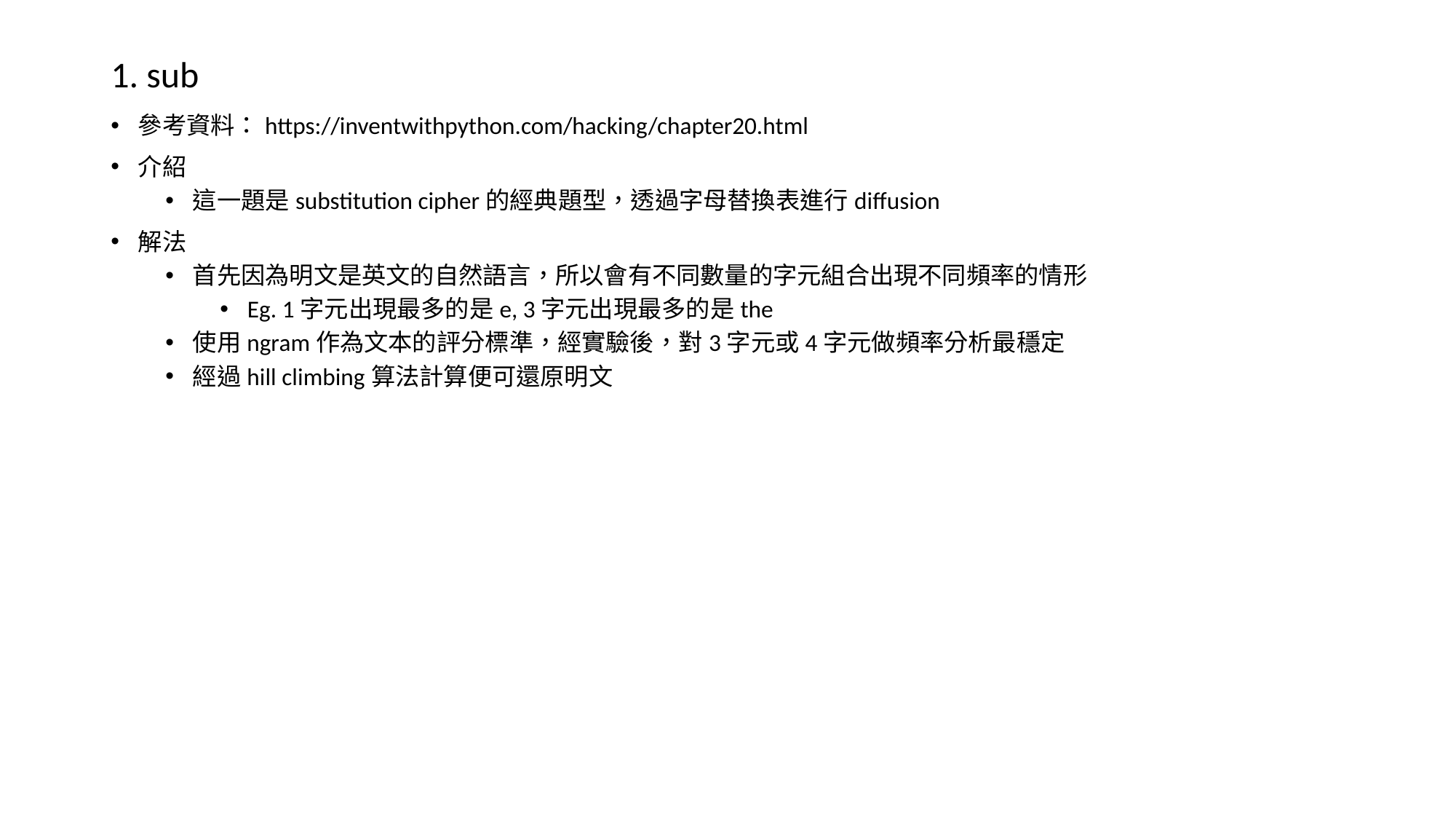

# 1. sub
參考資料：https://inventwithpython.com/hacking/chapter20.html
介紹
這一題是substitution cipher的經典題型，透過字母替換表進行diffusion
解法
首先因為明文是英文的自然語言，所以會有不同數量的字元組合出現不同頻率的情形
Eg. 1字元出現最多的是e, 3字元出現最多的是the
使用ngram作為文本的評分標準，經實驗後，對3字元或4字元做頻率分析最穩定
經過hill climbing算法計算便可還原明文